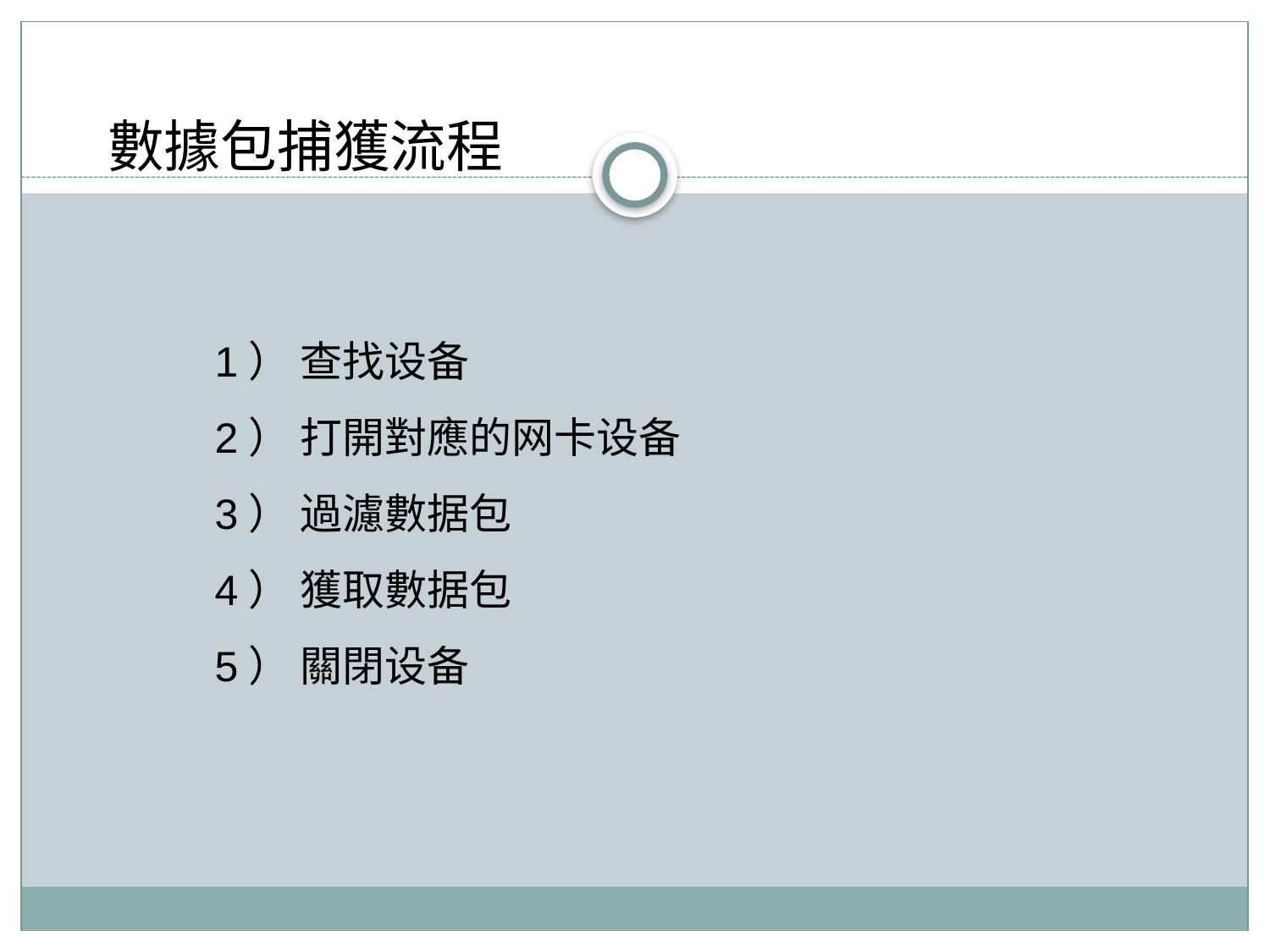

數據包捕獲流程
1） 查找设备
2） 打開對應的网卡设备
3） 過濾數据包
4） 獲取數据包
5） 關閉设备